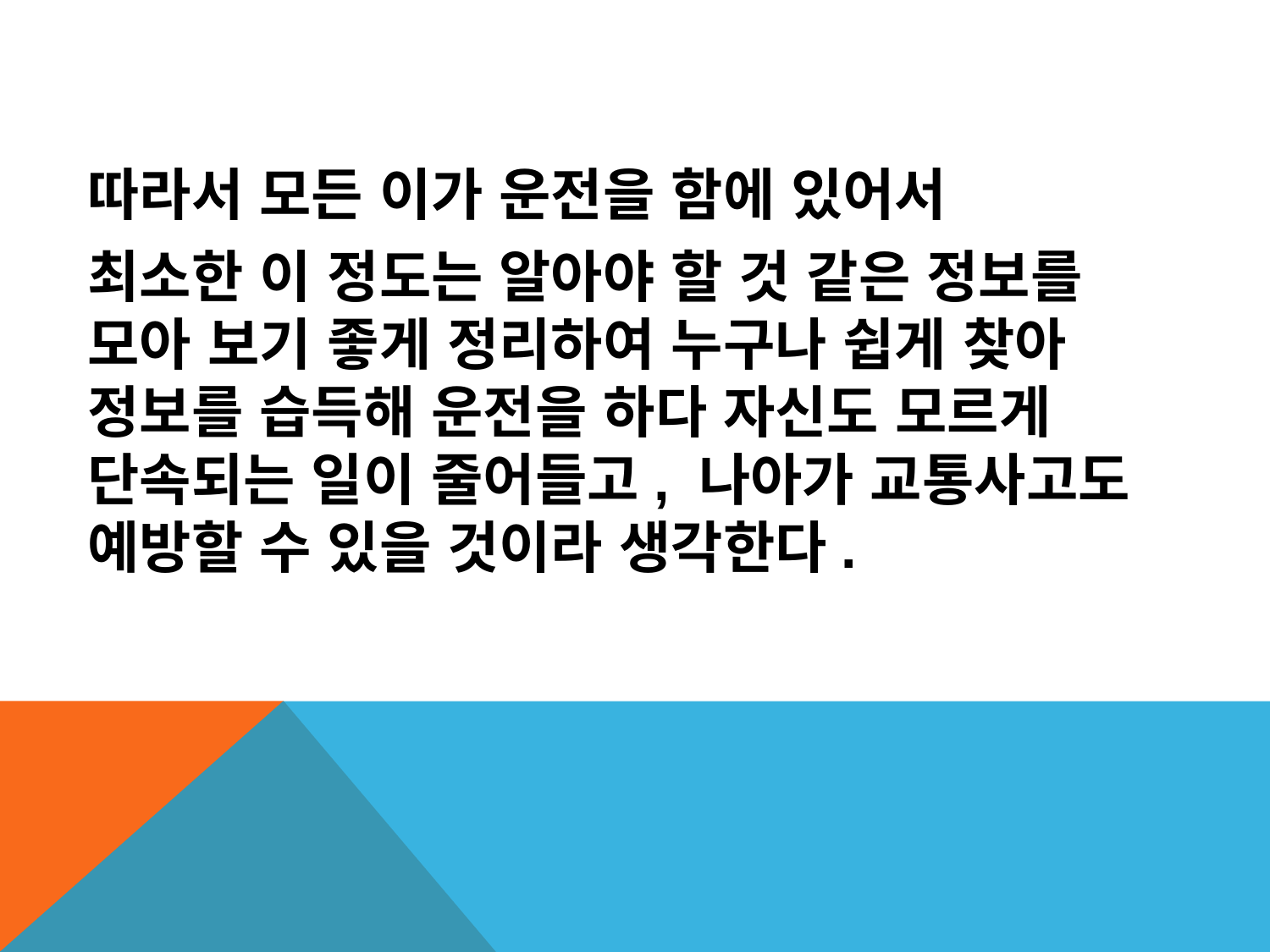

따라서 모든 이가 운전을 함에 있어서
최소한 이 정도는 알아야 할 것 같은 정보를 모아 보기 좋게 정리하여 누구나 쉽게 찾아 정보를 습득해 운전을 하다 자신도 모르게 단속되는 일이 줄어들고, 나아가 교통사고도 예방할 수 있을 것이라 생각한다.